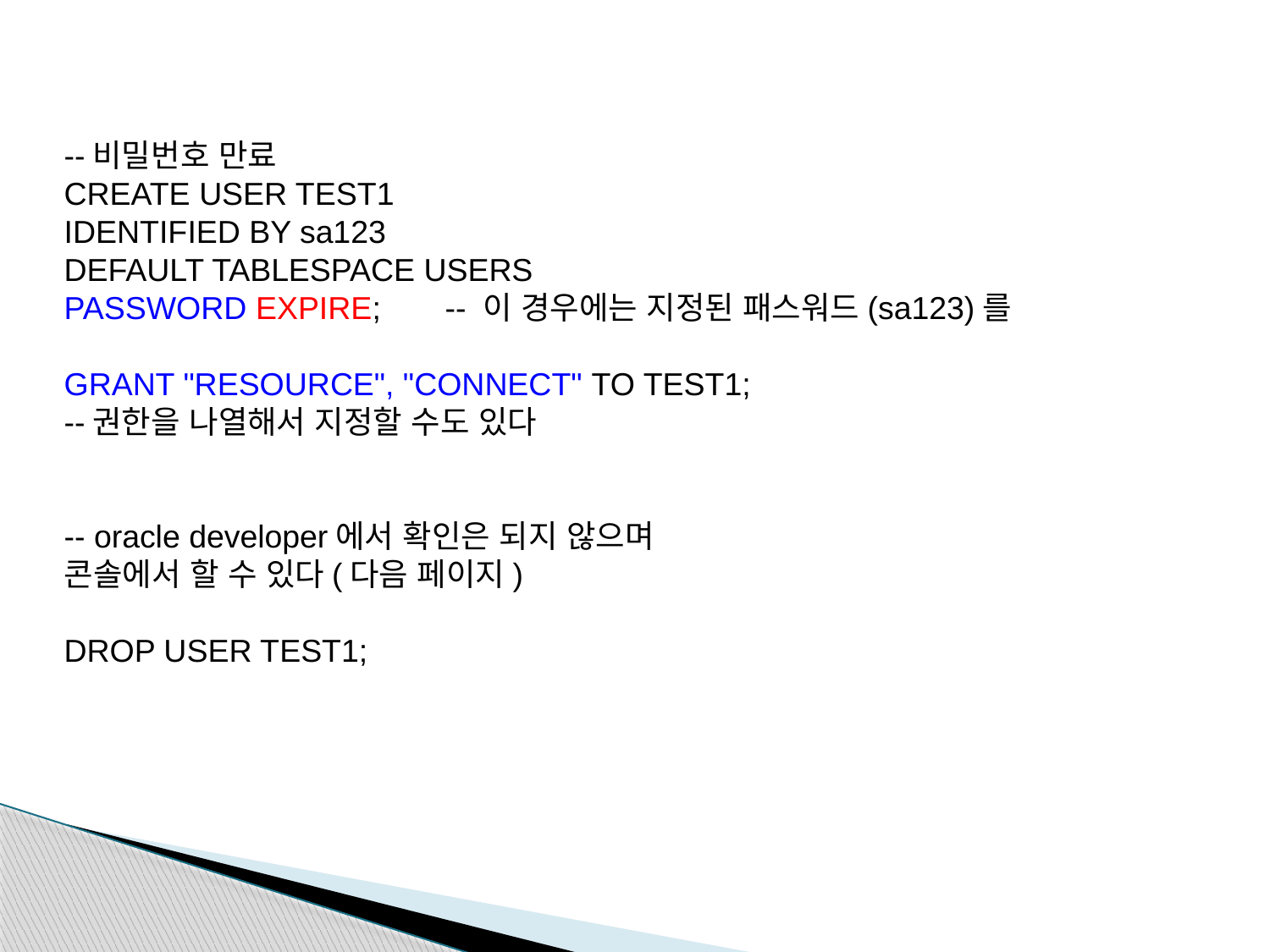

--비밀번호 만료
CREATE USER TEST1
IDENTIFIED BY sa123
DEFAULT TABLESPACE USERS
PASSWORD EXPIRE;	-- 이 경우에는 지정된 패스워드(sa123)를

GRANT "RESOURCE", "CONNECT" TO TEST1;
--권한을 나열해서 지정할 수도 있다

-- oracle developer에서 확인은 되지 않으며
콘솔에서 할 수 있다(다음 페이지)

DROP USER TEST1;